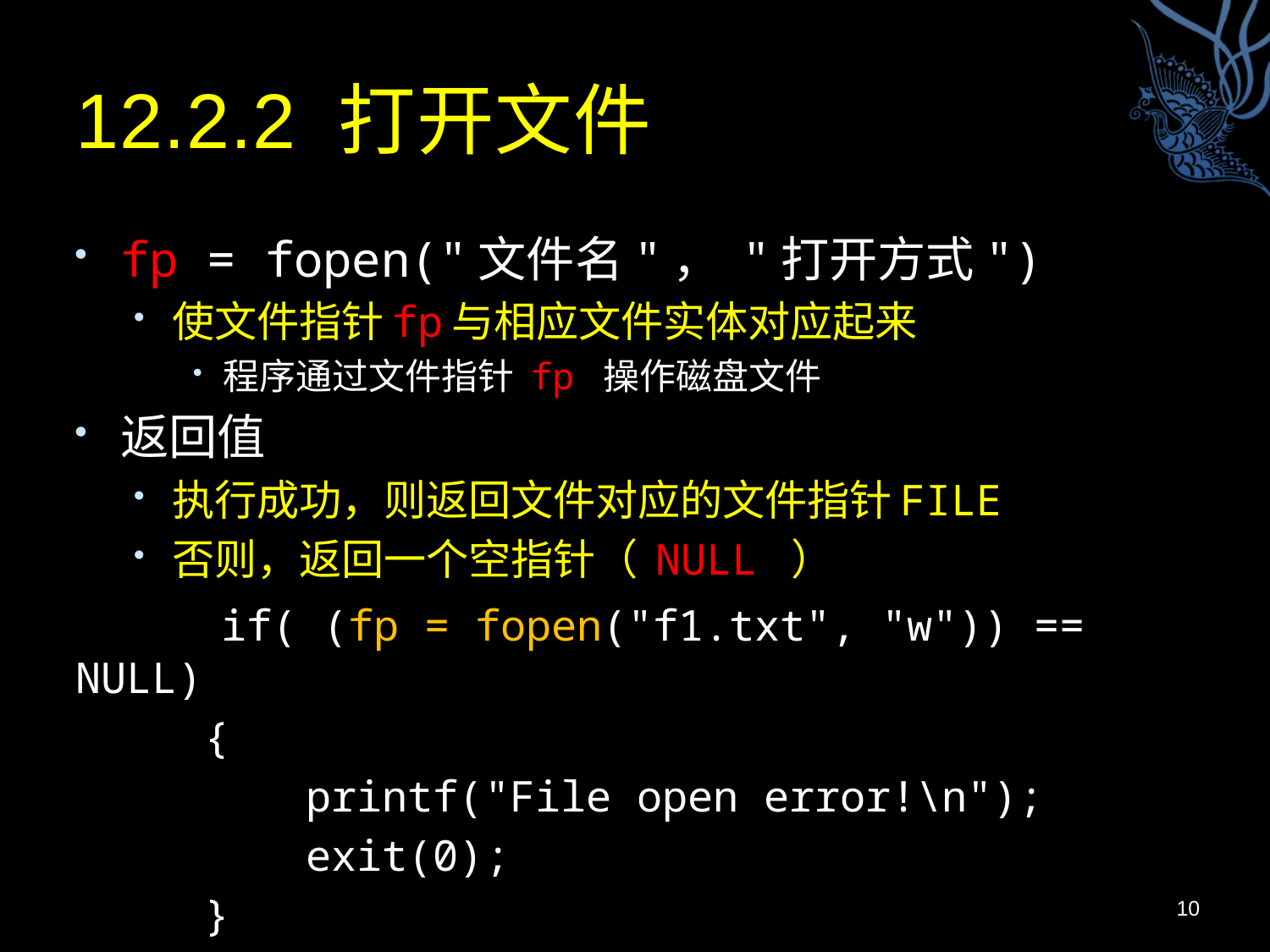

# 12.2.2 打开文件
fp = fopen("文件名"， "打开方式")
使文件指针fp与相应文件实体对应起来
程序通过文件指针 fp 操作磁盘文件
返回值
执行成功，则返回文件对应的文件指针FILE
否则，返回一个空指针（ NULL ）
     if( (fp = fopen("f1.txt", "w")) == NULL)
 {
     printf("File open error!\n");
     exit(0);
 }
10